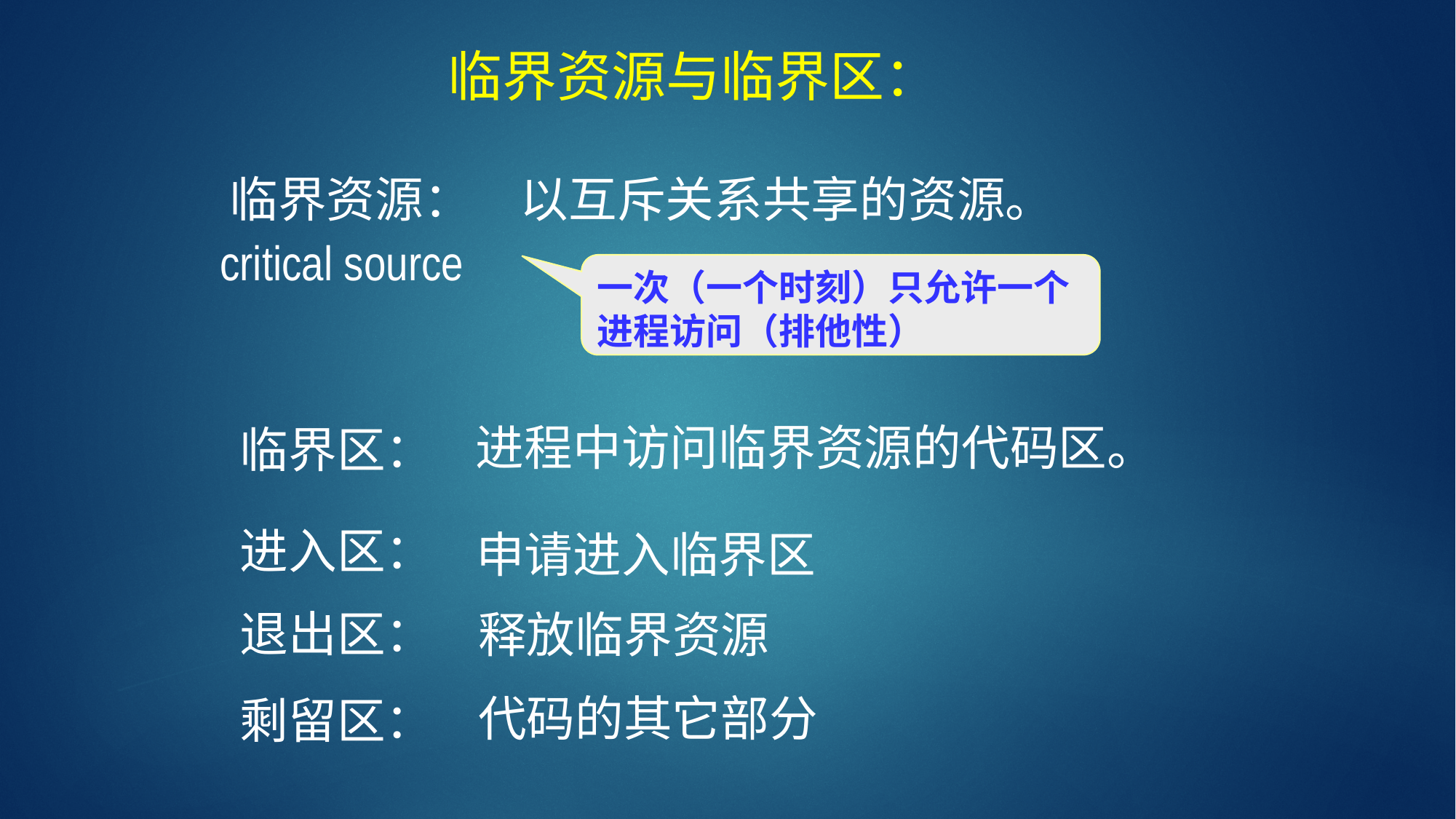

# 临界资源与临界区：
以互斥关系共享的资源。
临界资源：
critical source
一次（一个时刻）只允许一个进程访问（排他性）
进程中访问临界资源的代码区。
临界区：
进入区：
申请进入临界区
释放临界资源
退出区：
剩留区：
代码的其它部分